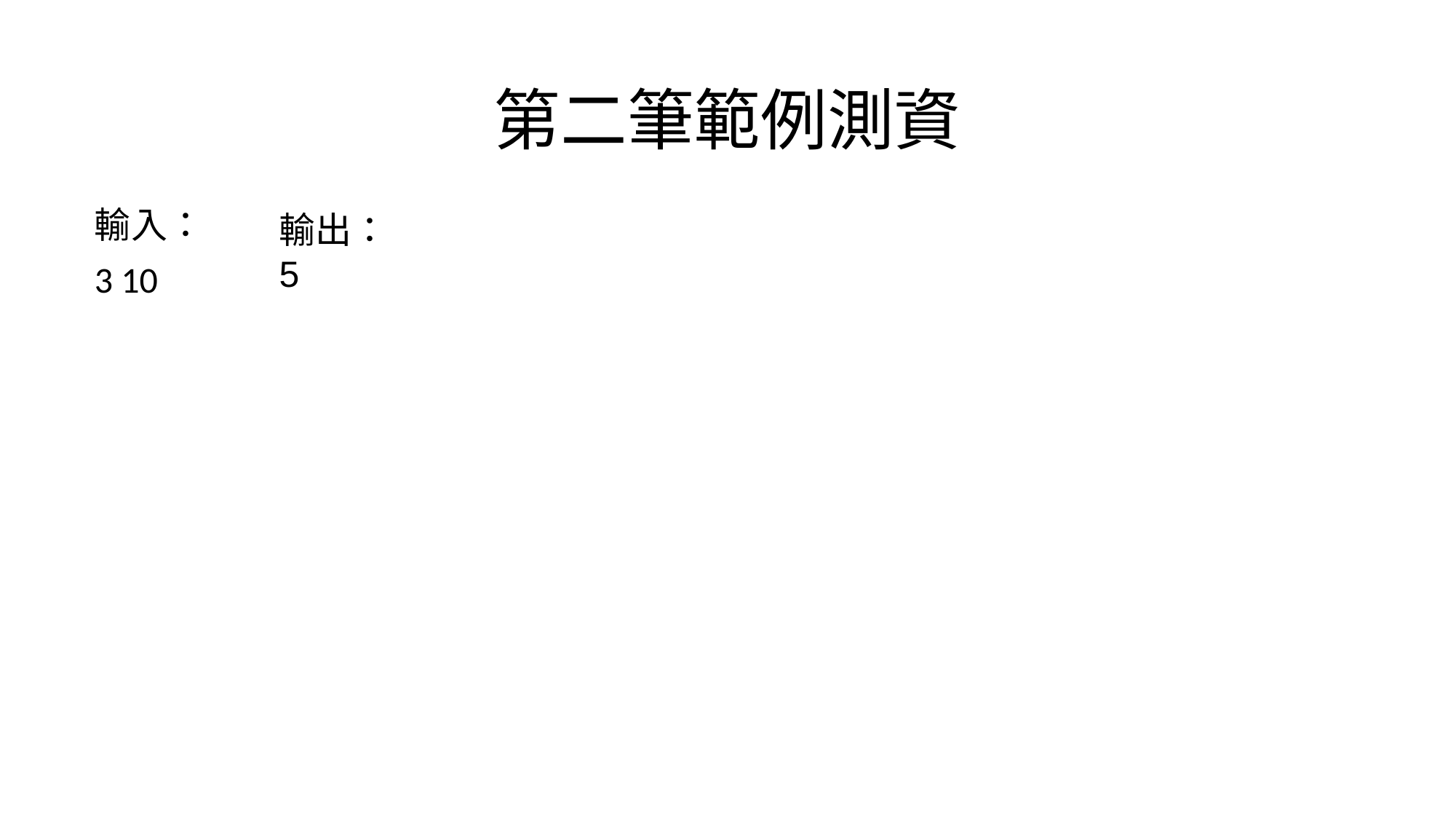

# 第二筆範例測資
輸入：
3 10

輸出：
5